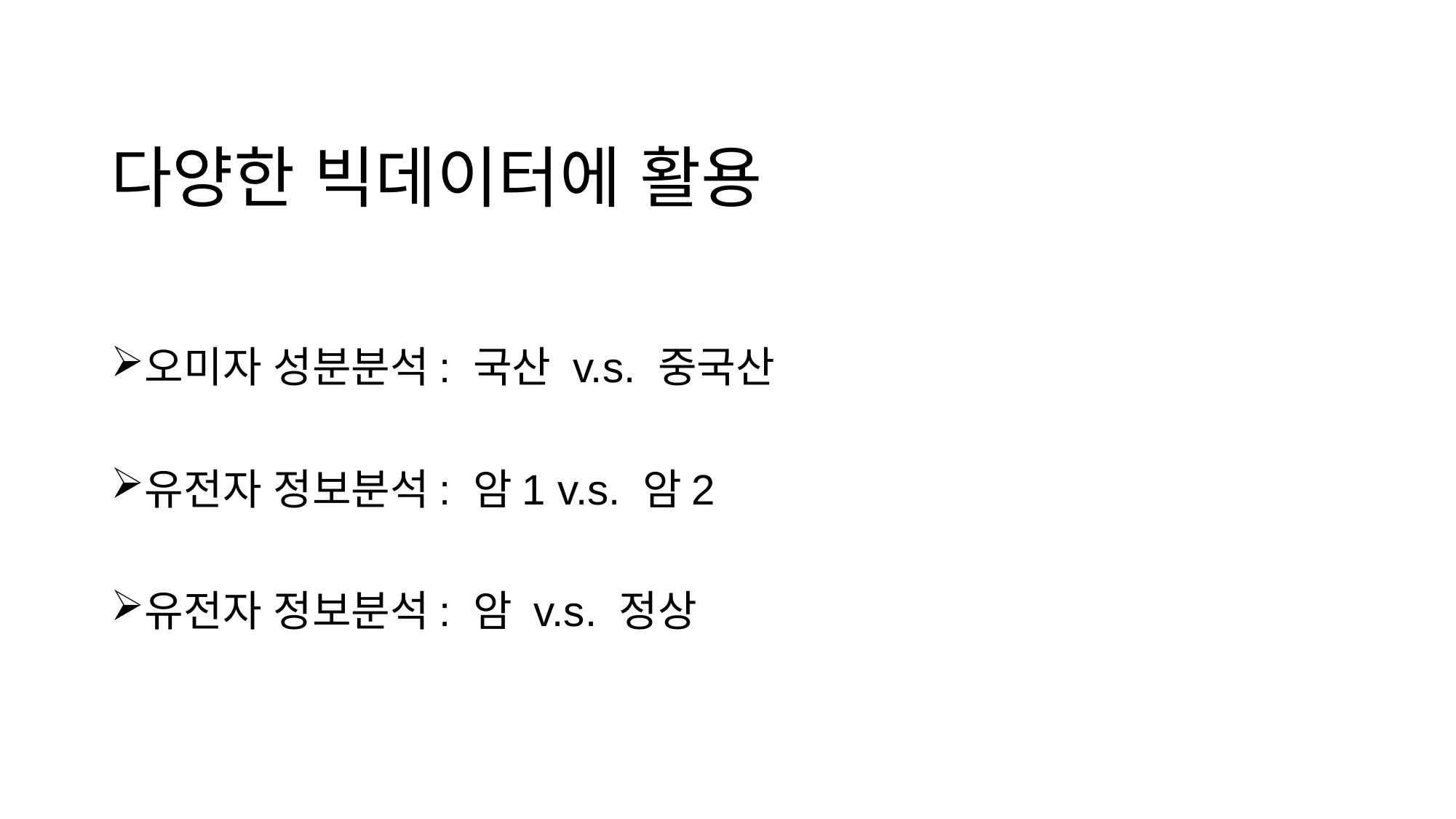

# 다양한 빅데이터에 활용
오미자 성분분석: 국산 v.s. 중국산

유전자 정보분석: 암1 v.s. 암2

유전자 정보분석: 암 v.s. 정상